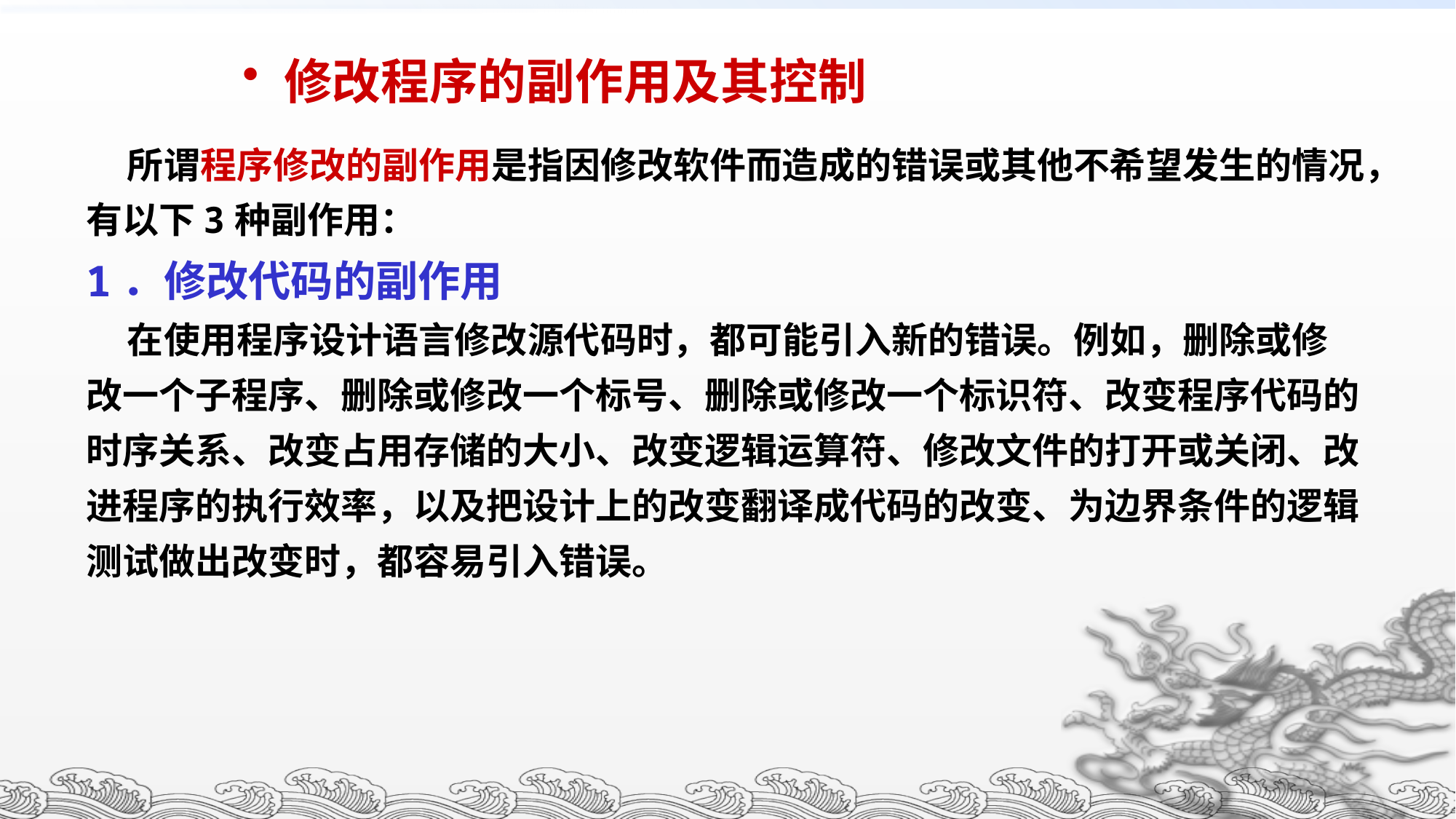

修改程序的副作用及其控制
    所谓程序修改的副作用是指因修改软件而造成的错误或其他不希望发生的情况，
有以下3种副作用：
1．修改代码的副作用
    在使用程序设计语言修改源代码时，都可能引入新的错误。例如，删除或修
改一个子程序、删除或修改一个标号、删除或修改一个标识符、改变程序代码的
时序关系、改变占用存储的大小、改变逻辑运算符、修改文件的打开或关闭、改
进程序的执行效率，以及把设计上的改变翻译成代码的改变、为边界条件的逻辑
测试做出改变时，都容易引入错误。